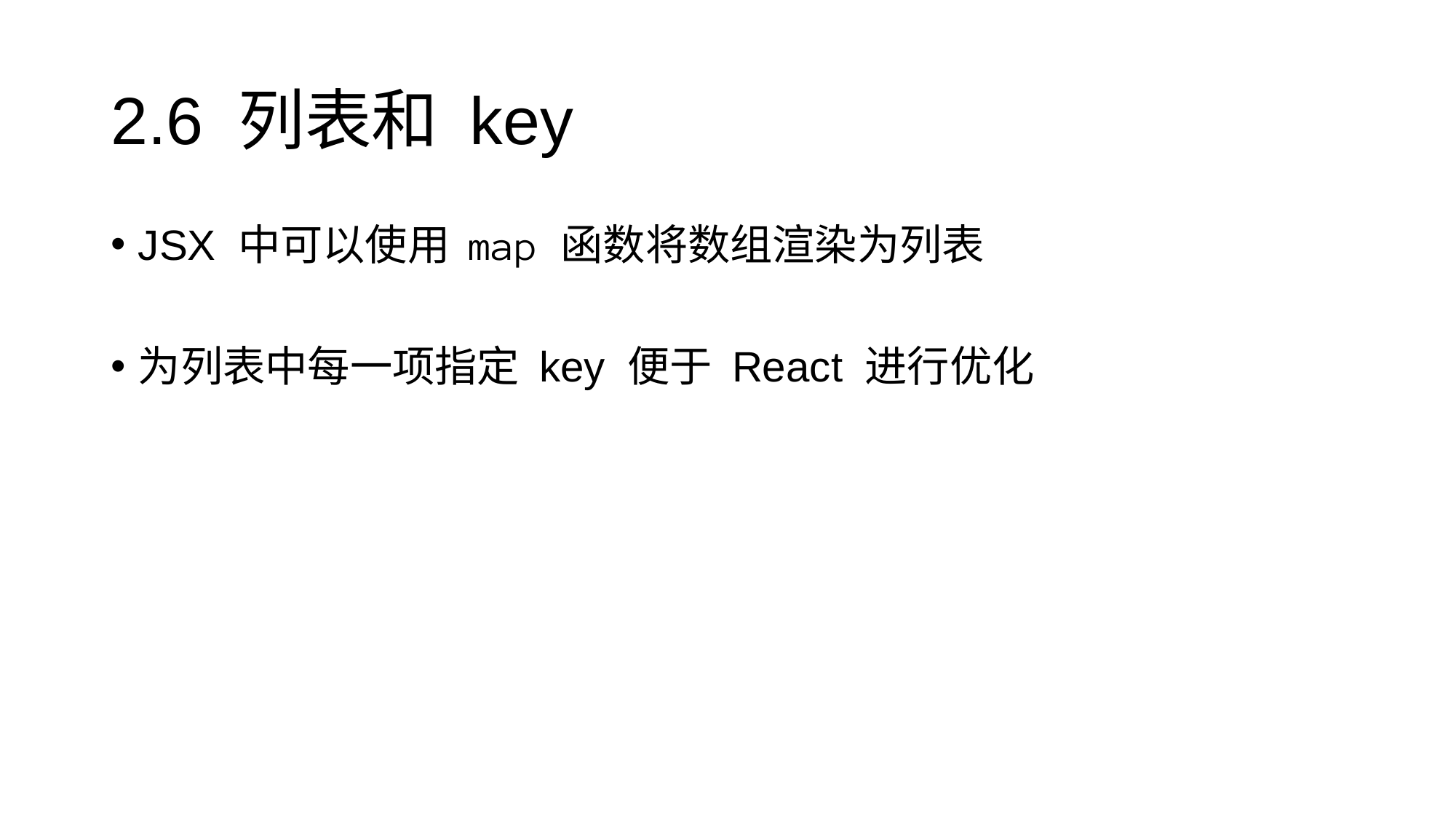

# 2.6 列表和 key
JSX 中可以使用 map 函数将数组渲染为列表

为列表中每一项指定 key 便于 React 进行优化